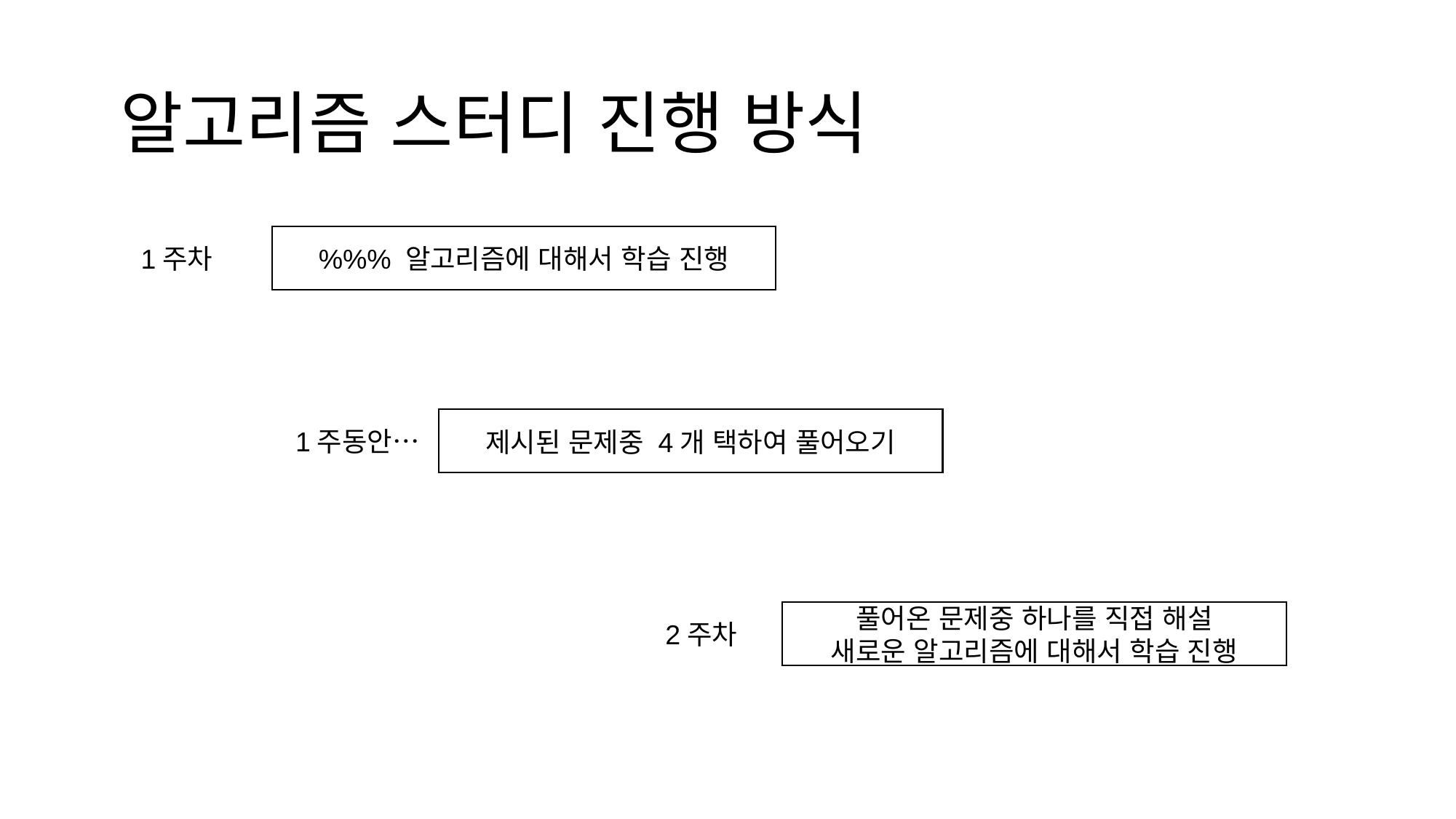

알고리즘 스터디 진행 방식
%%% 알고리즘에 대해서 학습 진행
1주차
제시된 문제중 4개 택하여 풀어오기
1주동안…
풀어온 문제중 하나를 직접 해설
새로운 알고리즘에 대해서 학습 진행
2주차